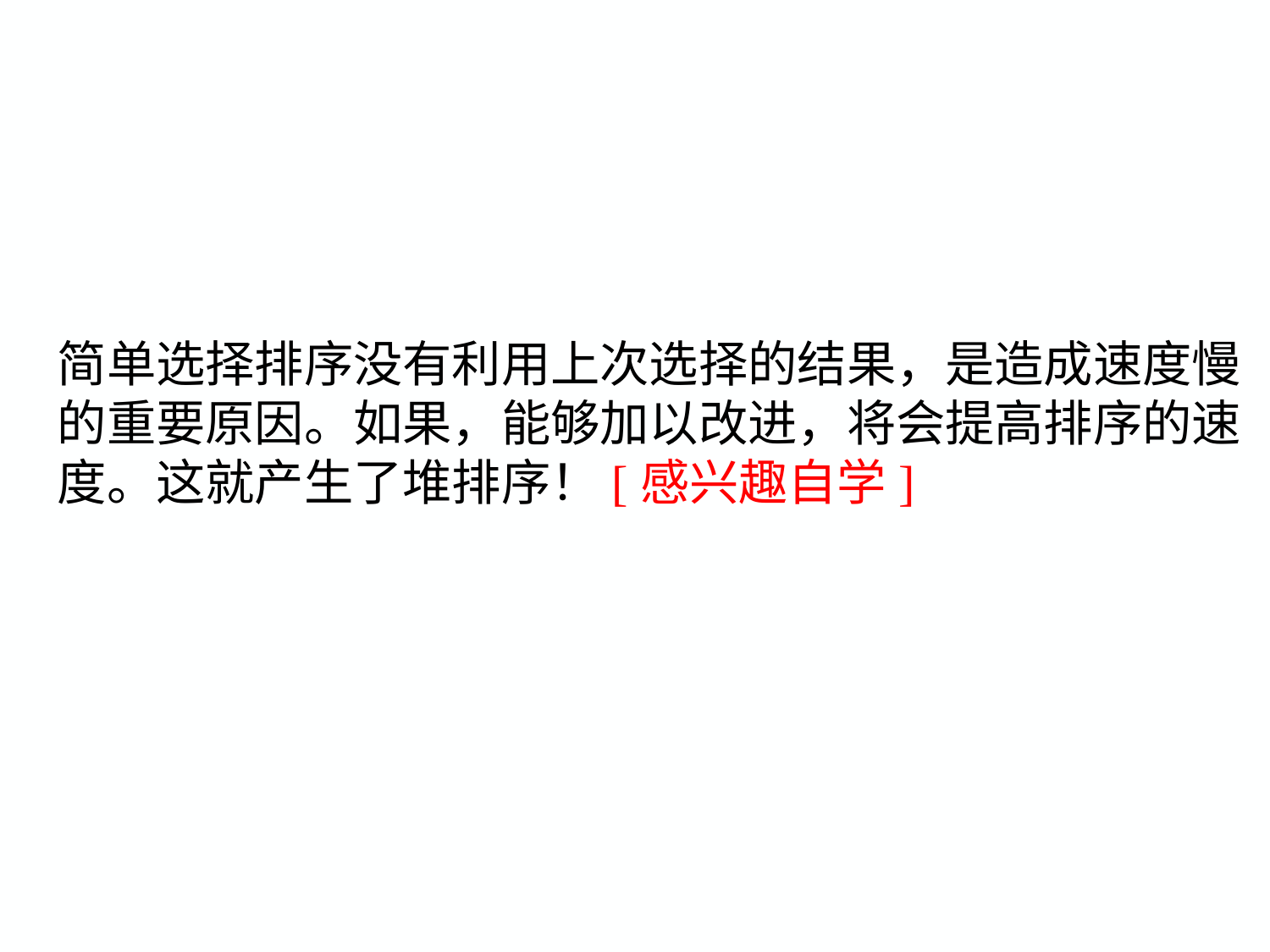

简单选择排序没有利用上次选择的结果，是造成速度慢的重要原因。如果，能够加以改进，将会提高排序的速度。这就产生了堆排序！[感兴趣自学]